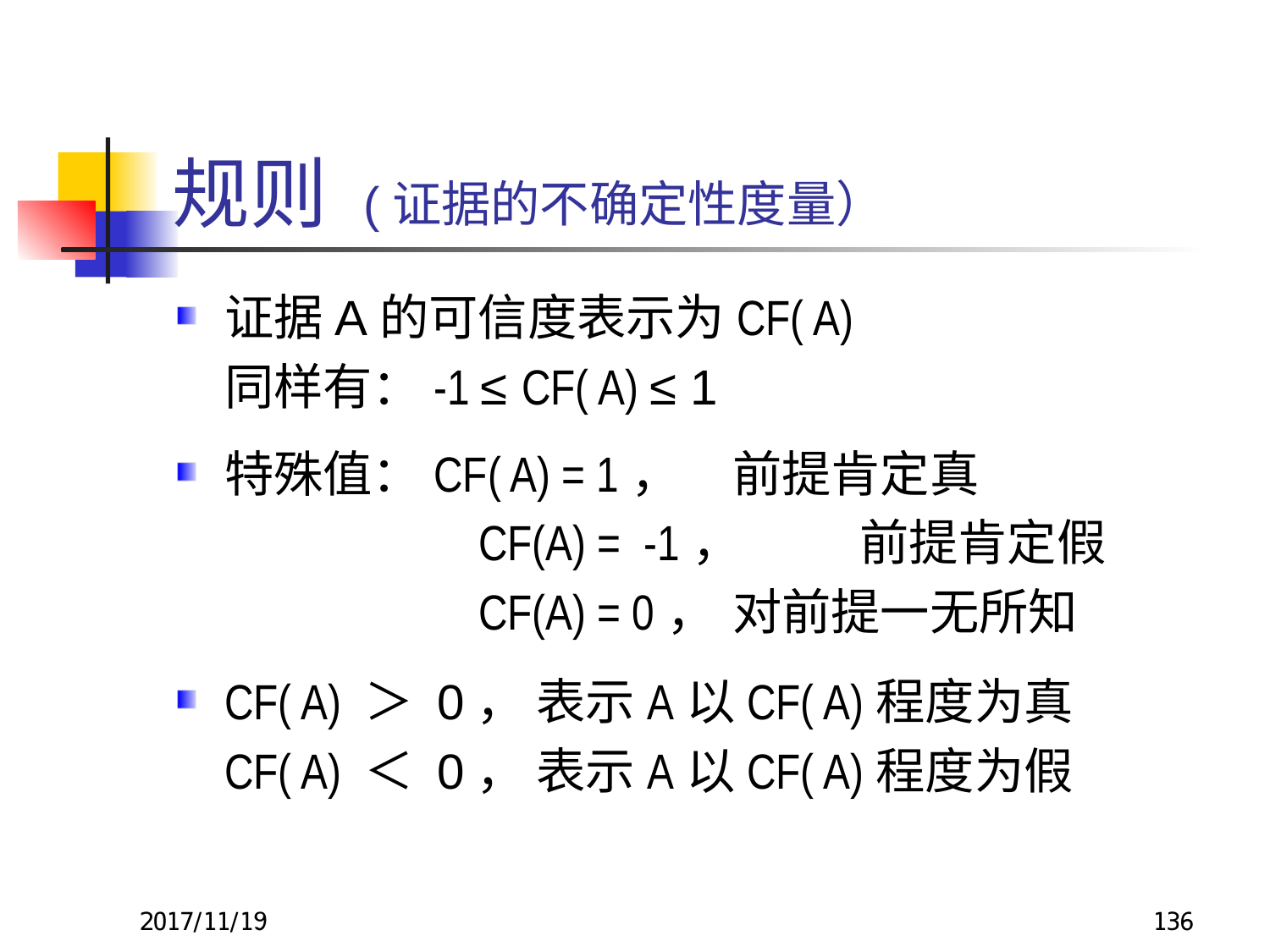

# 规则 (证据的不确定性度量）
证据A的可信度表示为CF( A)
	同样有：-1 ≤ CF( A) ≤ 1
特殊值：CF( A) = 1， 	前提肯定真
		        	CF(A) =  -1， 	前提肯定假
			CF(A) = 0，	对前提一无所知
CF( A) ＞ 0， 表示A以CF( A)程度为真
	CF( A) ＜ 0， 表示A以CF( A)程度为假
2017/11/19
136